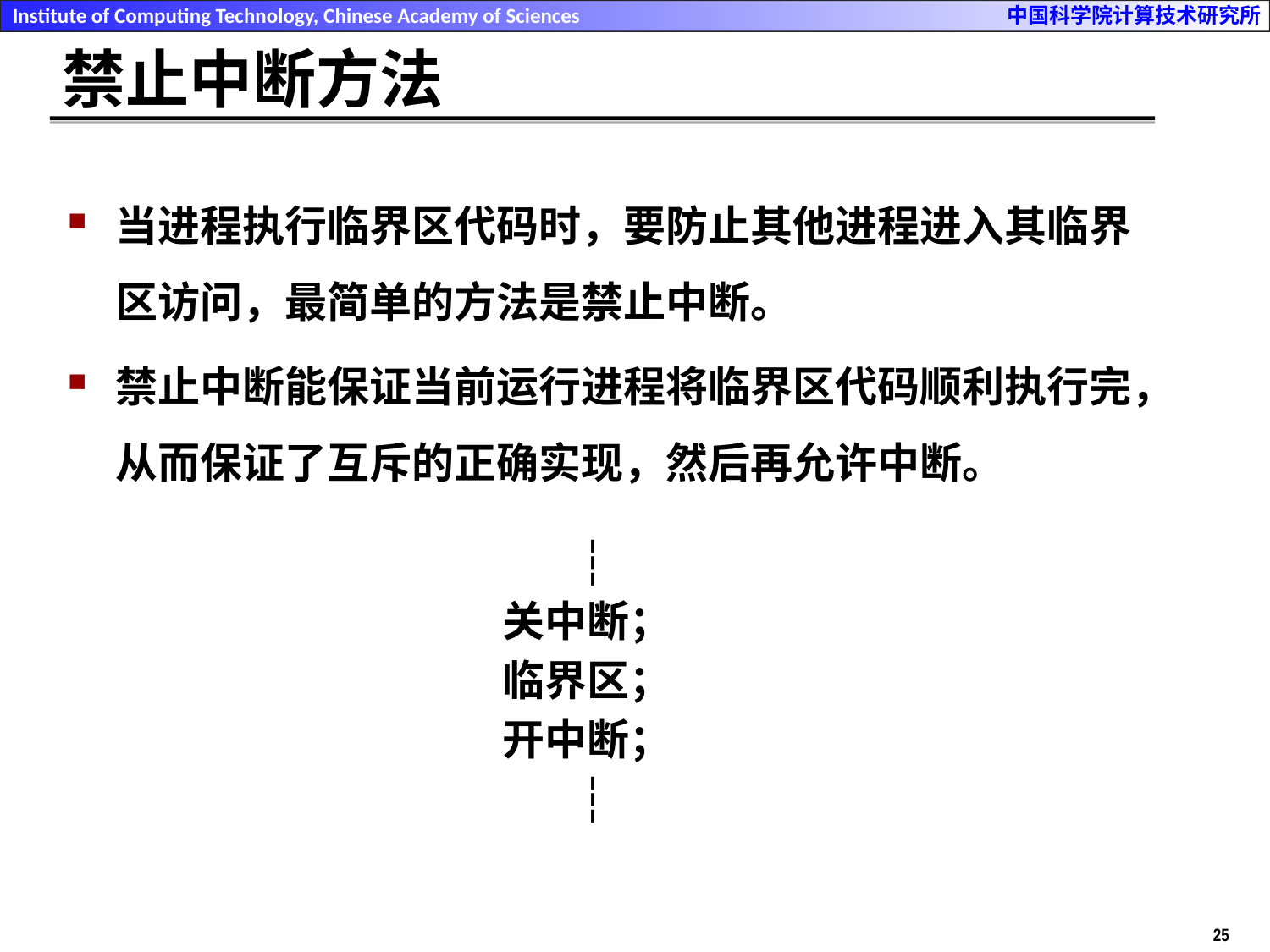

# 禁止中断方法
当进程执行临界区代码时，要防止其他进程进入其临界区访问，最简单的方法是禁止中断。
禁止中断能保证当前运行进程将临界区代码顺利执行完，从而保证了互斥的正确实现，然后再允许中断。
 ┆
关中断；
临界区；
开中断；
 ┆